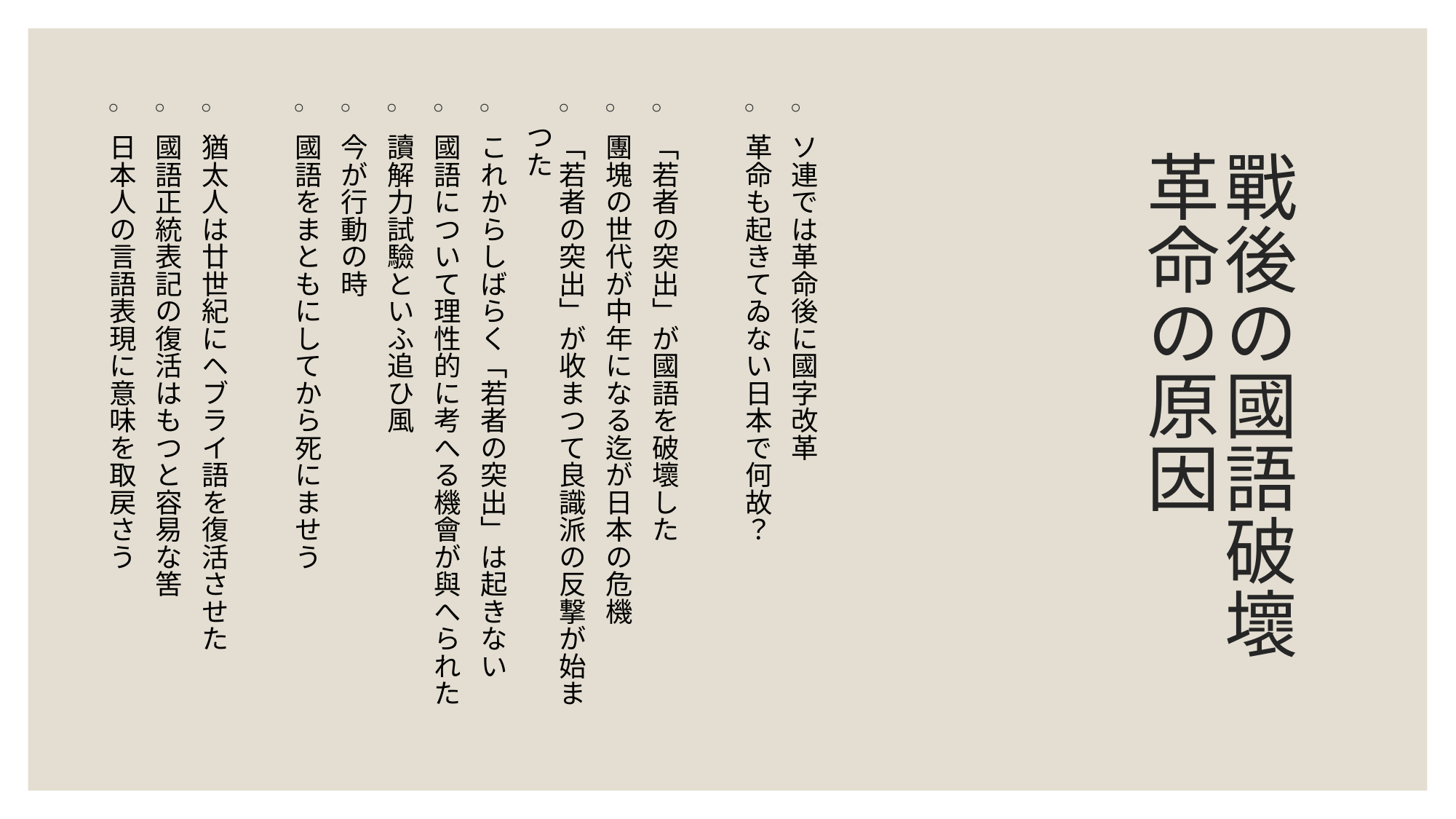

ソ連では革命後に國字改革
革命も起きてゐない日本で何故？

「若者の突出」が國語を破壞した
團塊の世代が中年になる迄が日本の危機
「若者の突出」が收まつて良識派の反撃が始まつた
これからしばらく「若者の突出」は起きない
國語について理性的に考へる機會が與へられた
讀解力試驗といふ追ひ風
今が行動の時
國語をまともにしてから死にませう

猶太人は廿世紀にヘブライ語を復活させた
國語正統表記の復活はもつと容易な筈
日本人の言語表現に意味を取戻さう
# 戰後の國語破壞 革命の原因